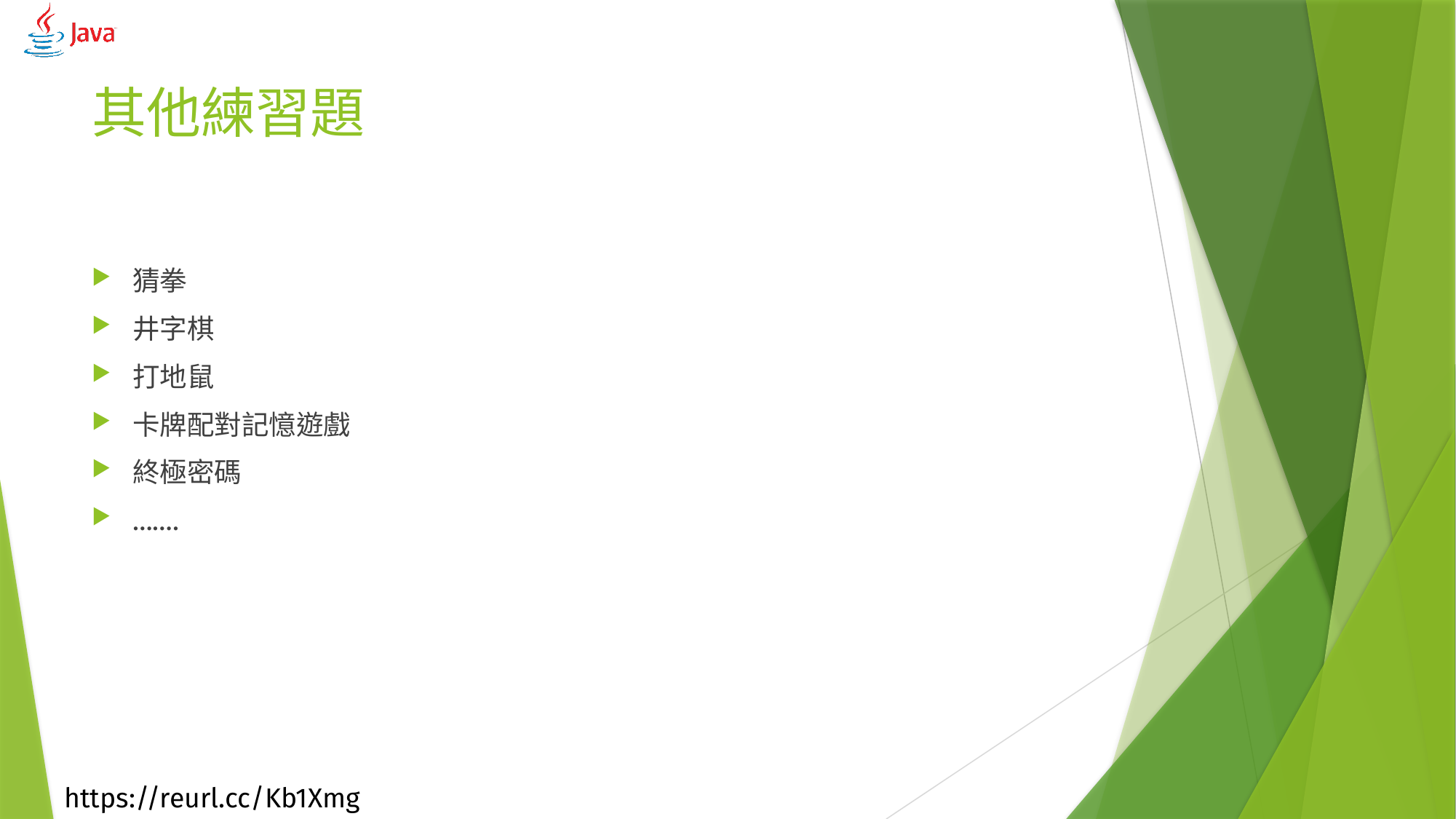

# 其他練習題
猜拳
井字棋
打地鼠
卡牌配對記憶遊戲
終極密碼
…….